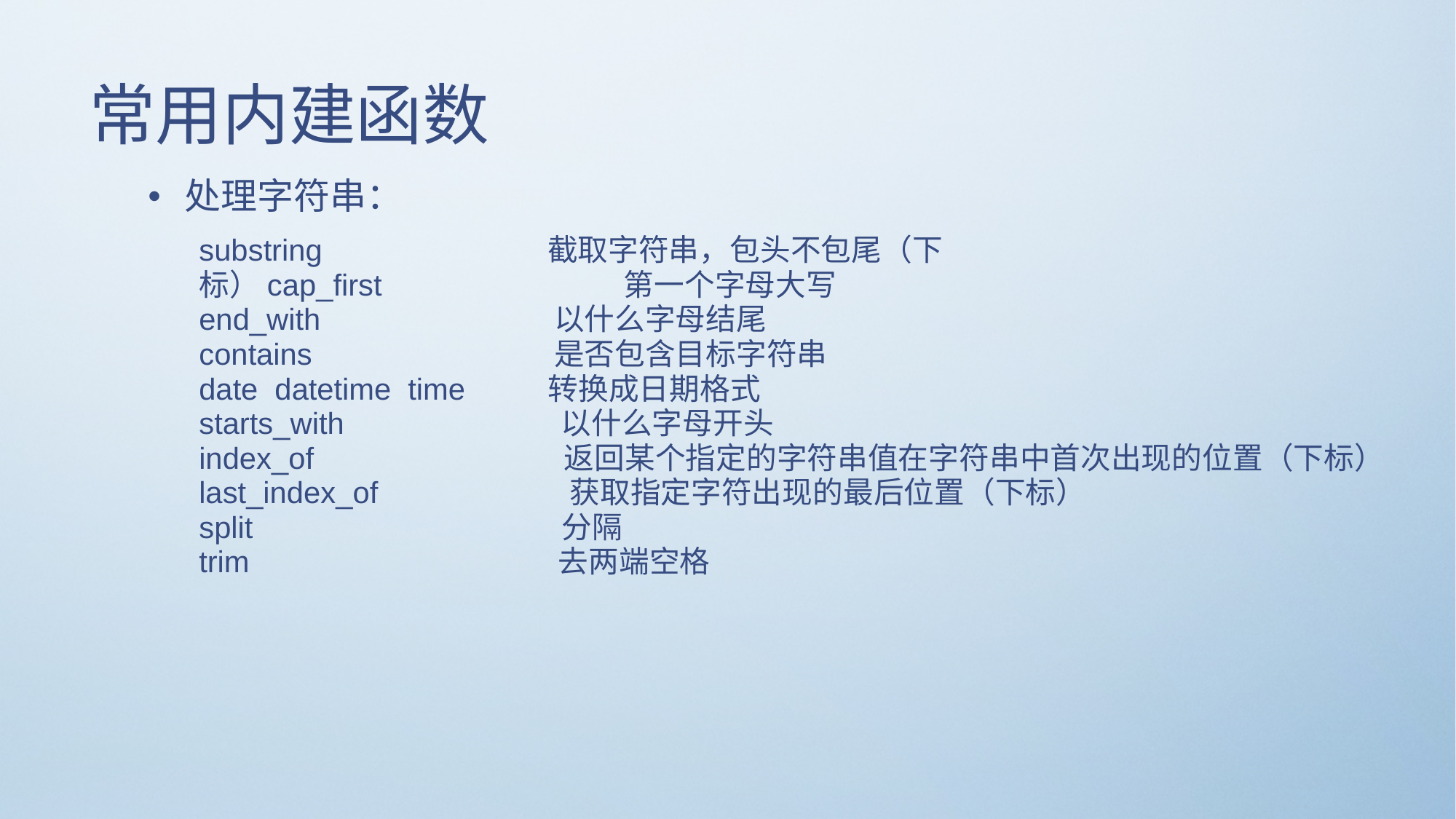

# 常用内建函数
处理字符串：
substring                          截取字符串，包头不包尾（下标）cap_first                            第一个字母大写 
end_with                           以什么字母结尾    
contains                            是否包含目标字符串
date  datetime  time         转换成日期格式
starts_with                         以什么字母开头
index_of                             返回某个指定的字符串值在字符串中首次出现的位置（下标）
last_index_of                      获取指定字符出现的最后位置（下标）
split                                    分隔
trim                                    去两端空格